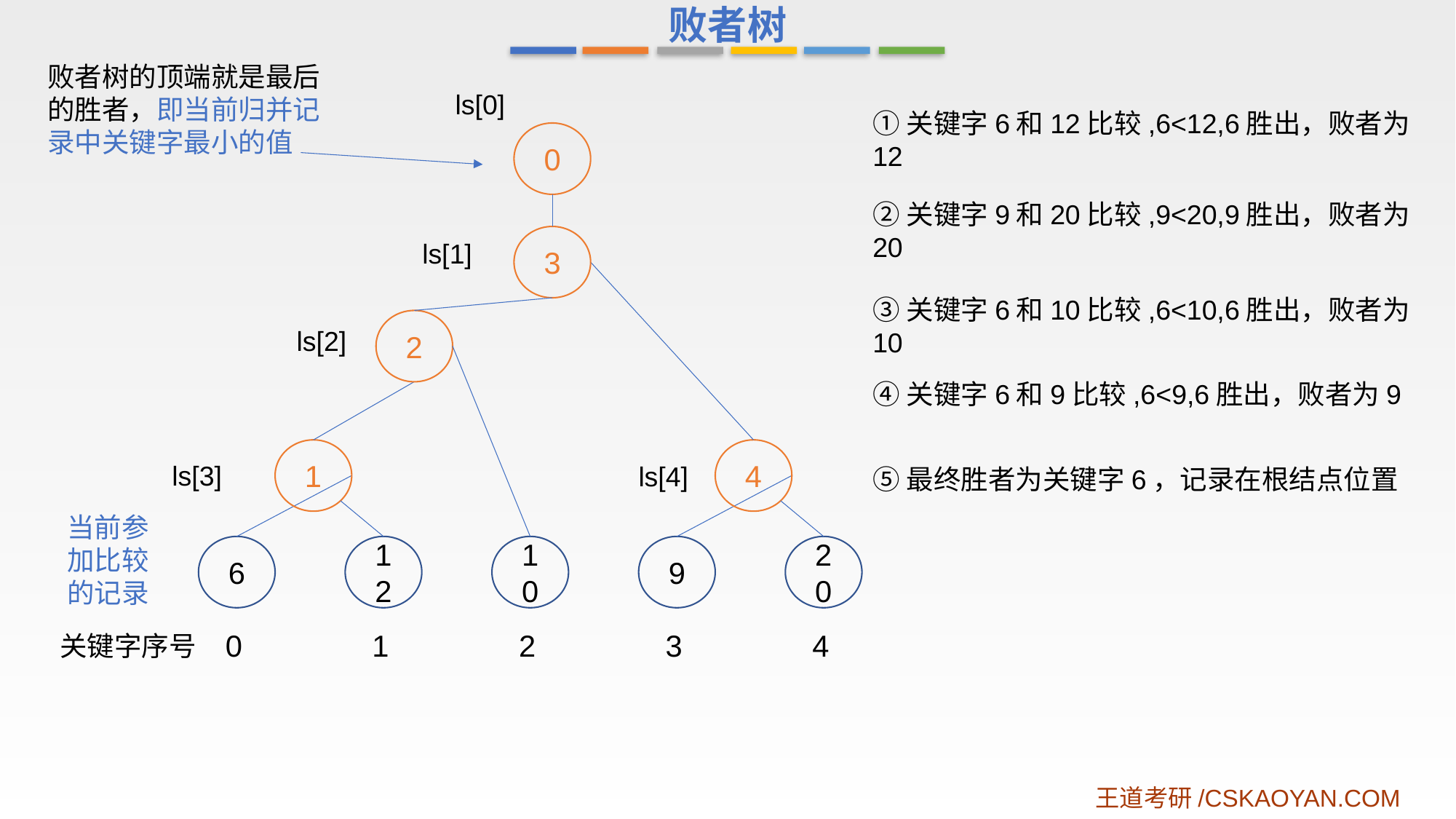

败者树

败者树的顶端就是最后的胜者，即当前归并记录中关键字最小的值
ls[0]
①关键字6和12比较,6<12,6胜出，败者为12
0
②关键字9和20比较,9<20,9胜出，败者为20
3
ls[1]
③关键字6和10比较,6<10,6胜出，败者为10
2
ls[2]
④关键字6和9比较,6<9,6胜出，败者为9
1
4
ls[3]
ls[4]
⑤最终胜者为关键字6，记录在根结点位置
当前参加比较的记录
6
12
10
9
20
0
1
3
4
2
关键字序号
王道考研/CSKAOYAN.COM